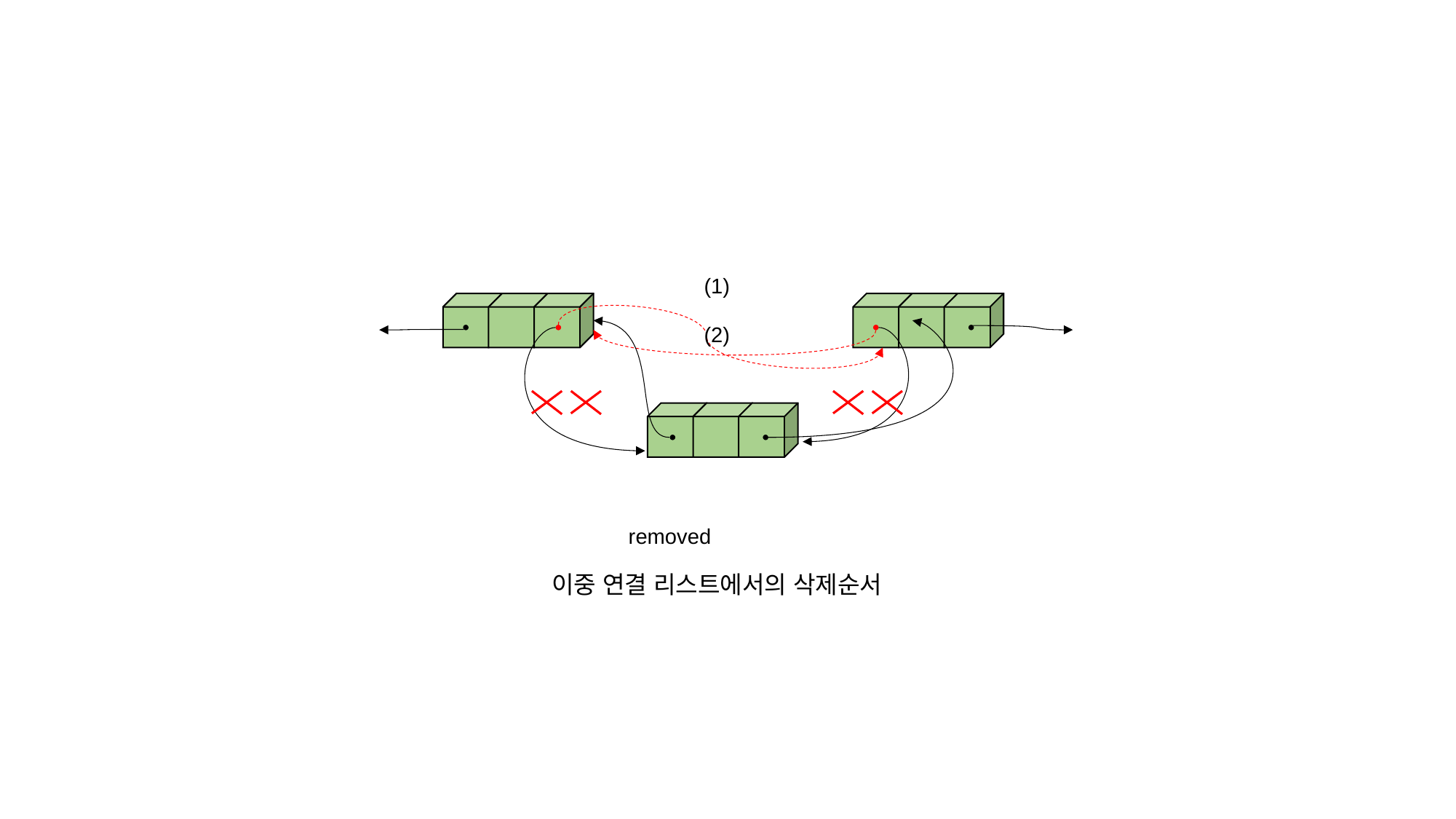

(1)

(2)

removed
이중 연결 리스트에서의 삭제순서